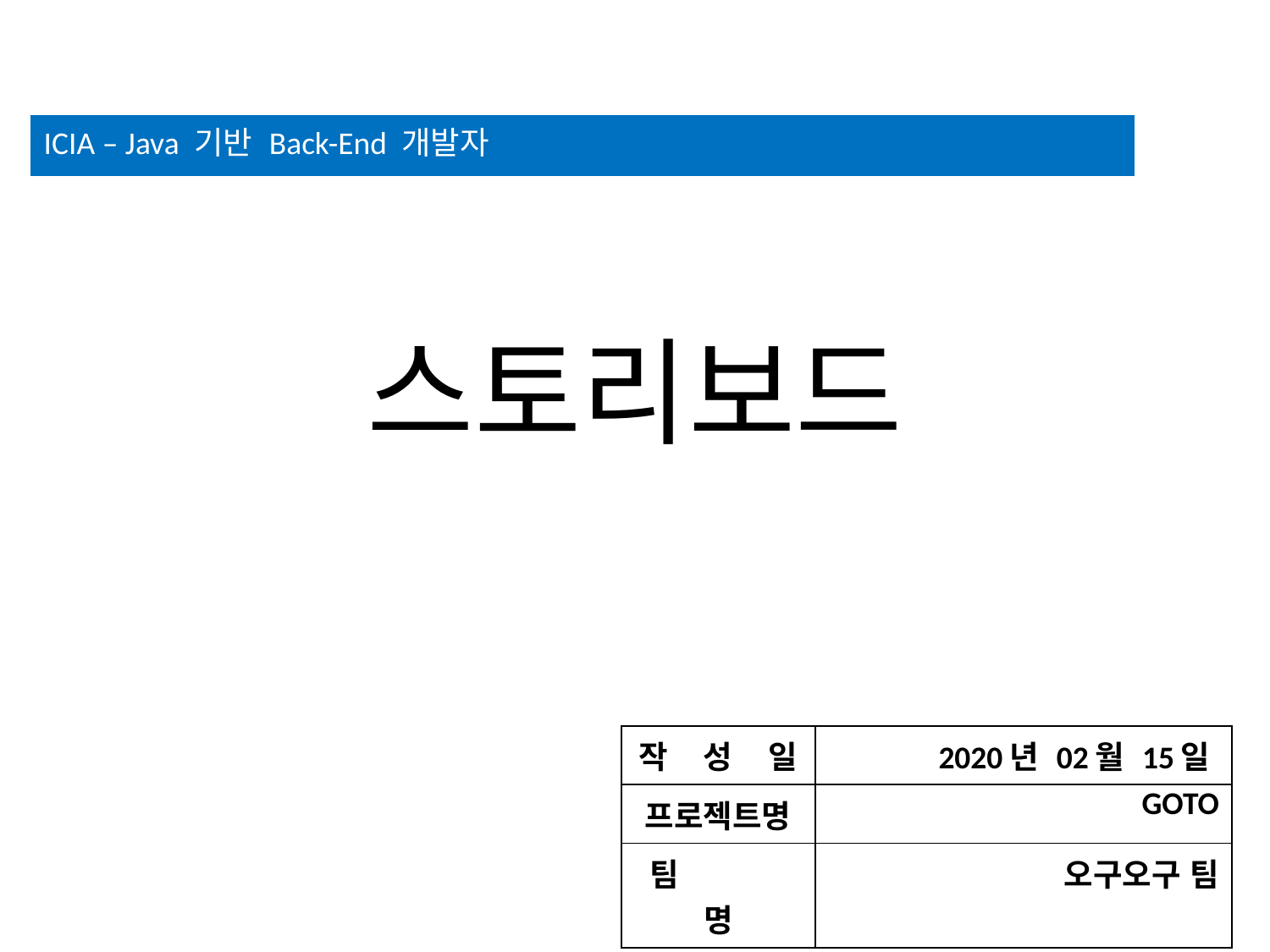

ICIA – Java 기반 Back-End 개발자
# 스토리보드
| 작 성 일 | 2020년 02월 15일 |
| --- | --- |
| 프로젝트명 | GOTO |
| 팀 명 | 오구오구 팀 |